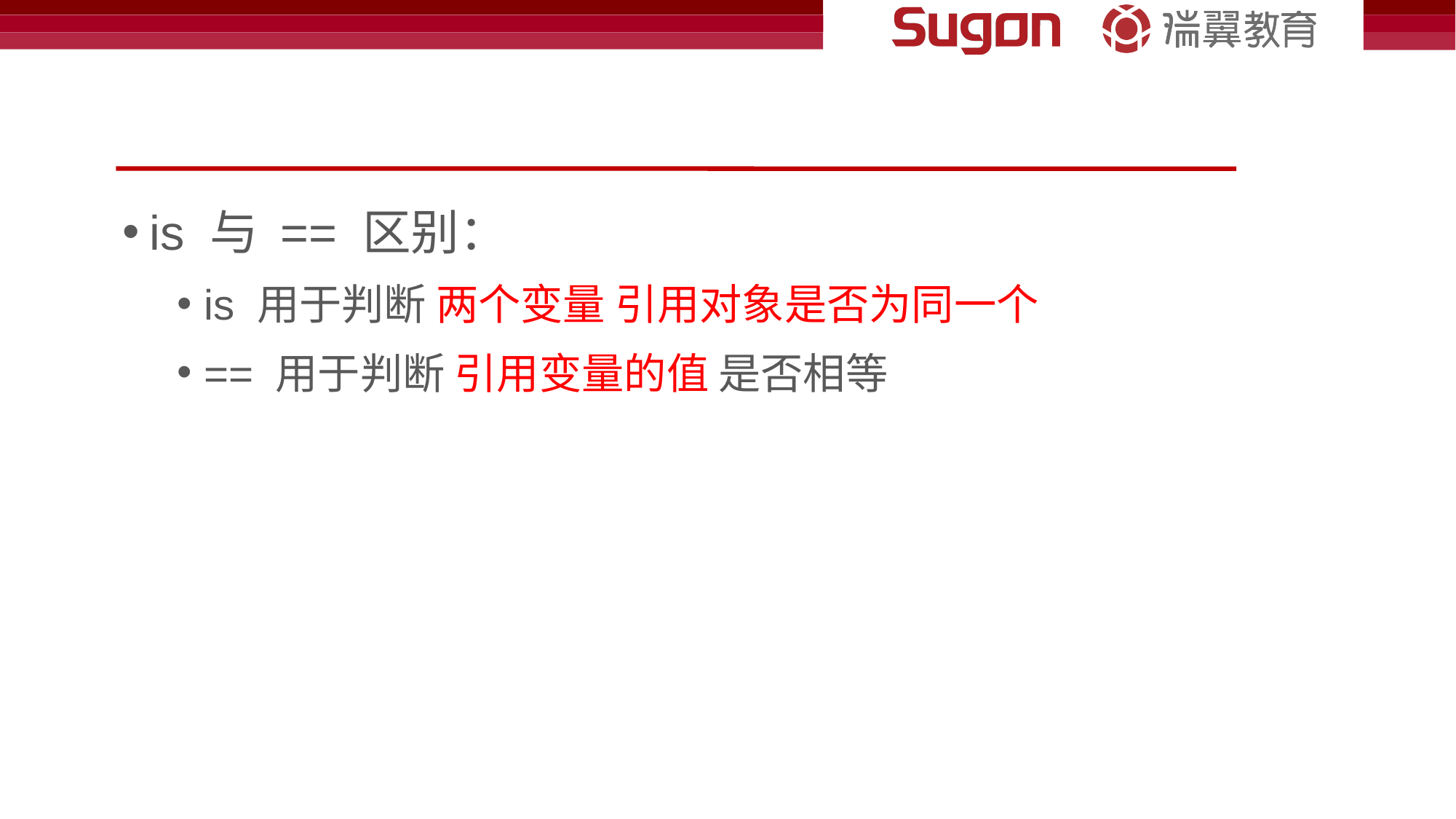

#
is 与 == 区别：
is 用于判断 两个变量 引用对象是否为同一个
== 用于判断 引用变量的值 是否相等